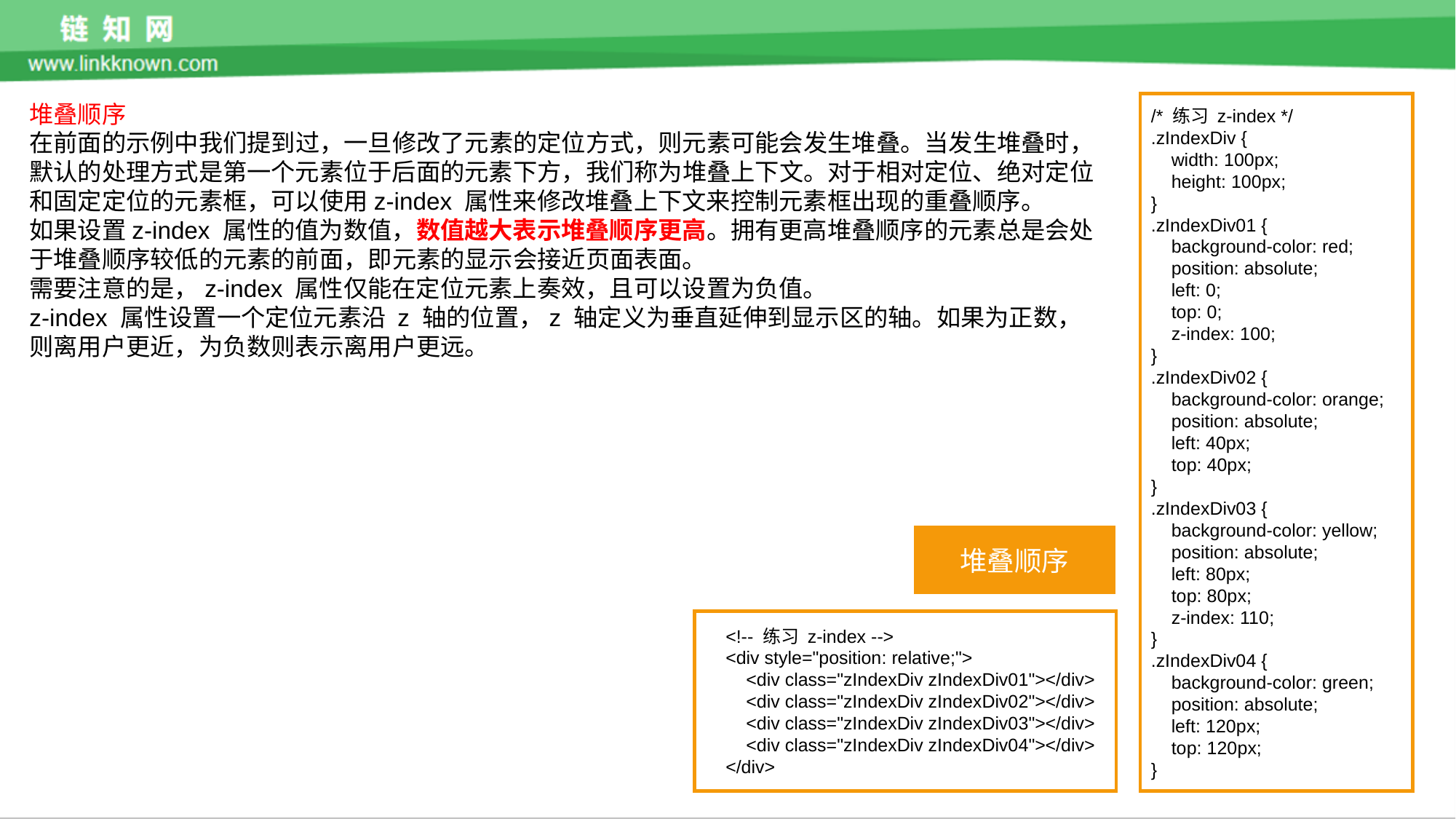

堆叠顺序
在前面的示例中我们提到过，一旦修改了元素的定位方式，则元素可能会发生堆叠。当发生堆叠时，默认的处理方式是第一个元素位于后面的元素下方，我们称为堆叠上下文。对于相对定位、绝对定位和固定定位的元素框，可以使用z-index 属性来修改堆叠上下文来控制元素框出现的重叠顺序。
如果设置z-index 属性的值为数值，数值越大表示堆叠顺序更高。拥有更高堆叠顺序的元素总是会处于堆叠顺序较低的元素的前面，即元素的显示会接近页面表面。
需要注意的是，z-index 属性仅能在定位元素上奏效，且可以设置为负值。
z-index 属性设置一个定位元素沿 z 轴的位置，z 轴定义为垂直延伸到显示区的轴。如果为正数，则离用户更近，为负数则表示离用户更远。
/* 练习 z-index */
.zIndexDiv {
    width: 100px;
    height: 100px;
}
.zIndexDiv01 {
    background-color: red;
    position: absolute;
    left: 0;
    top: 0;
    z-index: 100;
}
.zIndexDiv02 {
    background-color: orange;
    position: absolute;
    left: 40px;
    top: 40px;
}
.zIndexDiv03 {
    background-color: yellow;
    position: absolute;
    left: 80px;
    top: 80px;
    z-index: 110;
}
.zIndexDiv04 {
    background-color: green;
    position: absolute;
    left: 120px;
    top: 120px;
}
堆叠顺序
    <!-- 练习 z-index -->
    <div style="position: relative;">
        <div class="zIndexDiv zIndexDiv01"></div>
        <div class="zIndexDiv zIndexDiv02"></div>
        <div class="zIndexDiv zIndexDiv03"></div>
        <div class="zIndexDiv zIndexDiv04"></div>
    </div>